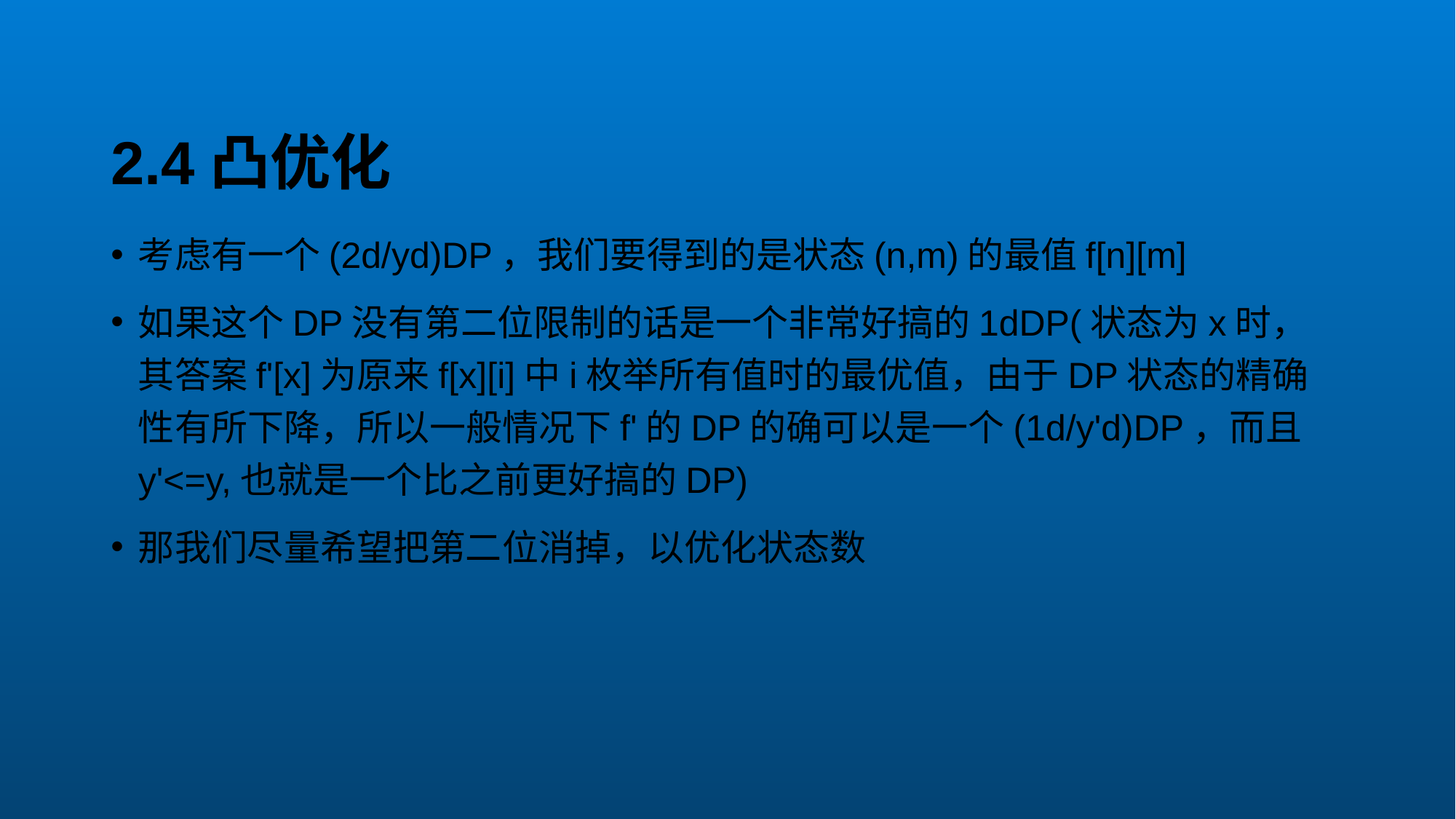

# 2.4凸优化
考虑有一个(2d/yd)DP，我们要得到的是状态(n,m)的最值f[n][m]
如果这个DP没有第二位限制的话是一个非常好搞的1dDP(状态为x时，其答案f'[x]为原来f[x][i]中i枚举所有值时的最优值，由于DP状态的精确性有所下降，所以一般情况下f'的DP的确可以是一个(1d/y'd)DP，而且y'<=y,也就是一个比之前更好搞的DP)
那我们尽量希望把第二位消掉，以优化状态数